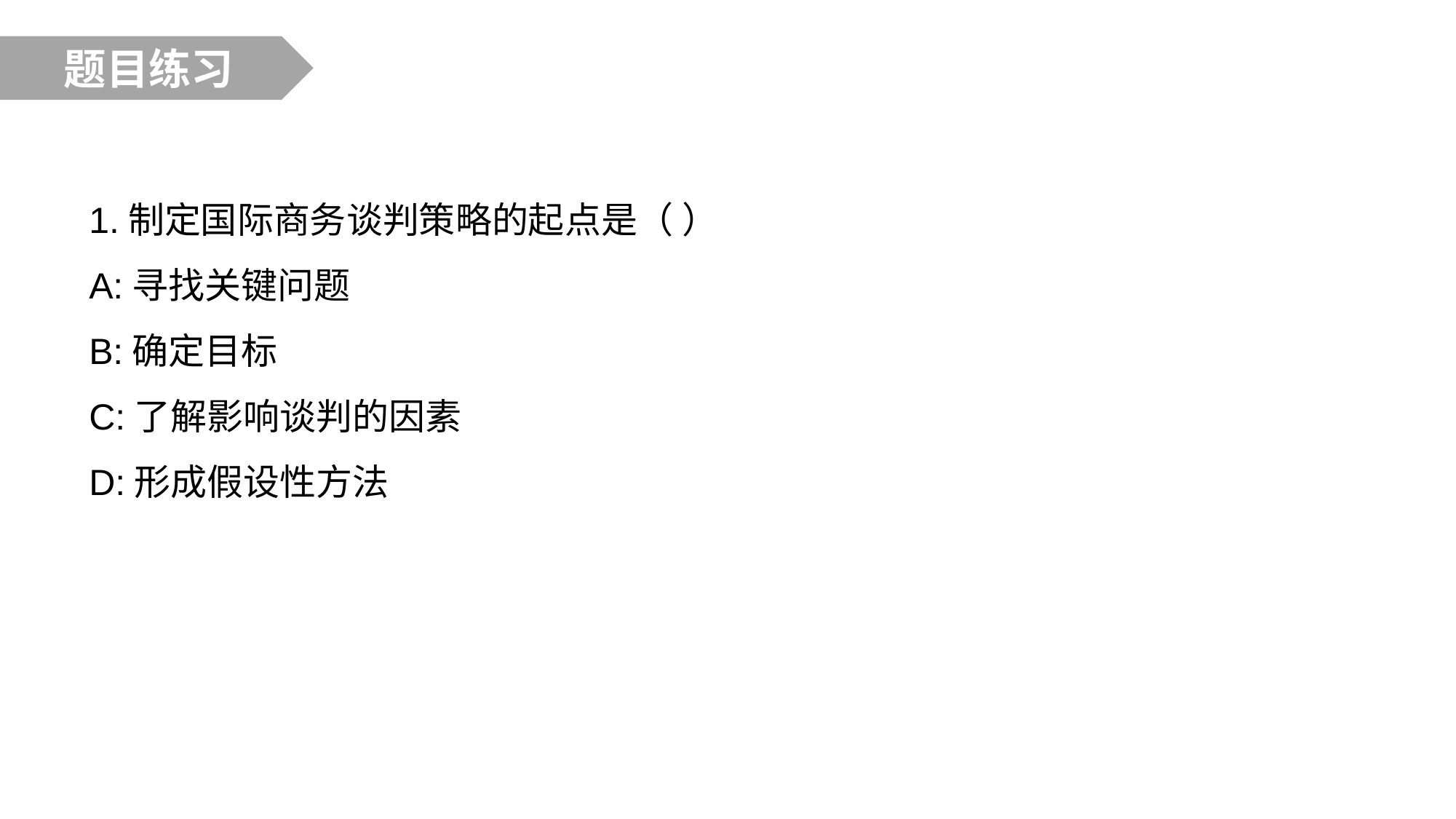

题目练习
1.制定国际商务谈判策略的起点是（ ）
A:寻找关键问题
B:确定目标
C:了解影响谈判的因素
D:形成假设性方法